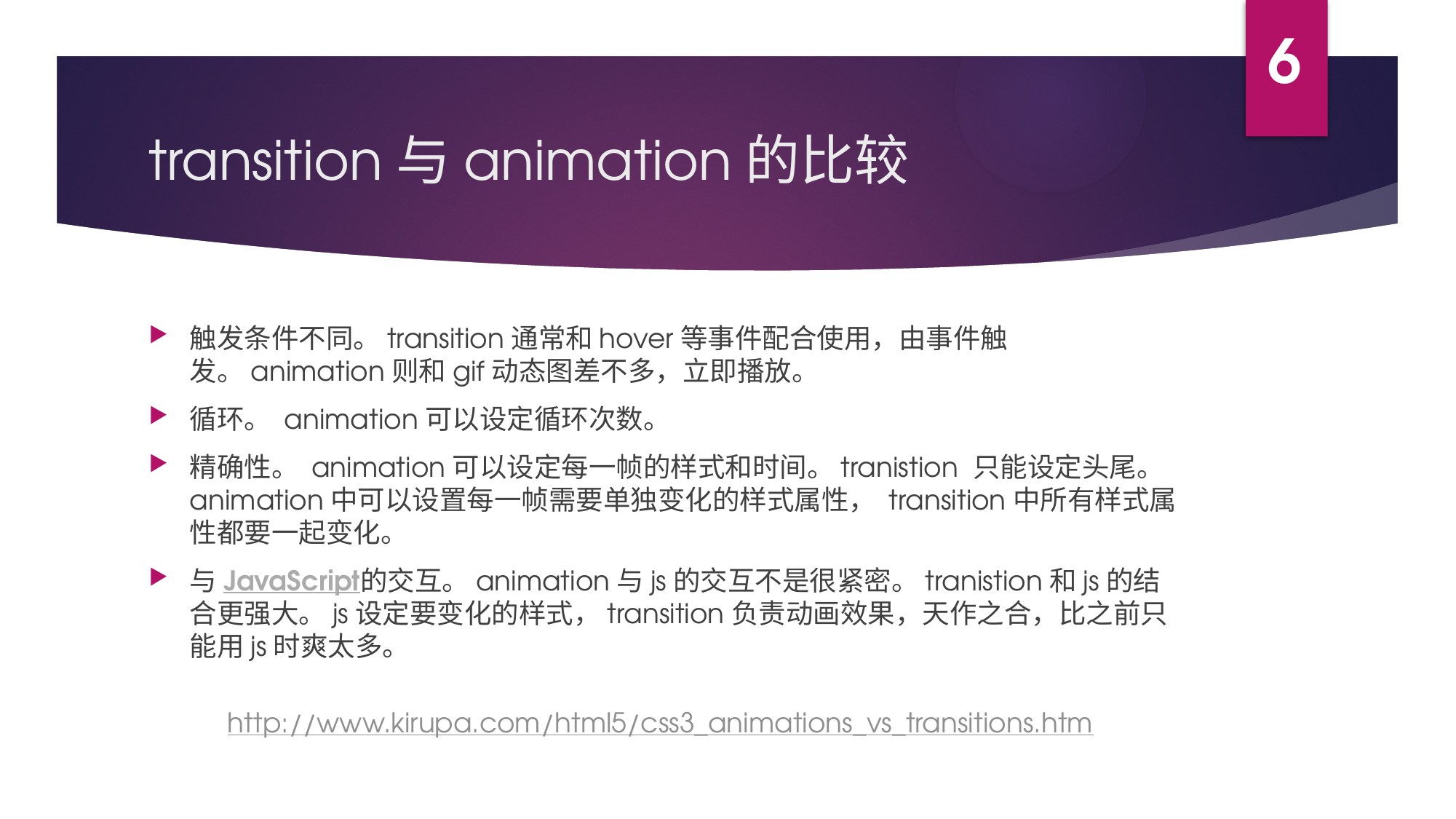

6
# transition与animation的比较
触发条件不同。transition通常和hover等事件配合使用，由事件触发。animation则和gif动态图差不多，立即播放。
循环。 animation可以设定循环次数。
精确性。 animation可以设定每一帧的样式和时间。tranistion 只能设定头尾。 animation中可以设置每一帧需要单独变化的样式属性， transition中所有样式属性都要一起变化。
与JavaScript的交互。animation与js的交互不是很紧密。tranistion和js的结合更强大。js设定要变化的样式，transition负责动画效果，天作之合，比之前只能用js时爽太多。
http://www.kirupa.com/html5/css3_animations_vs_transitions.htm